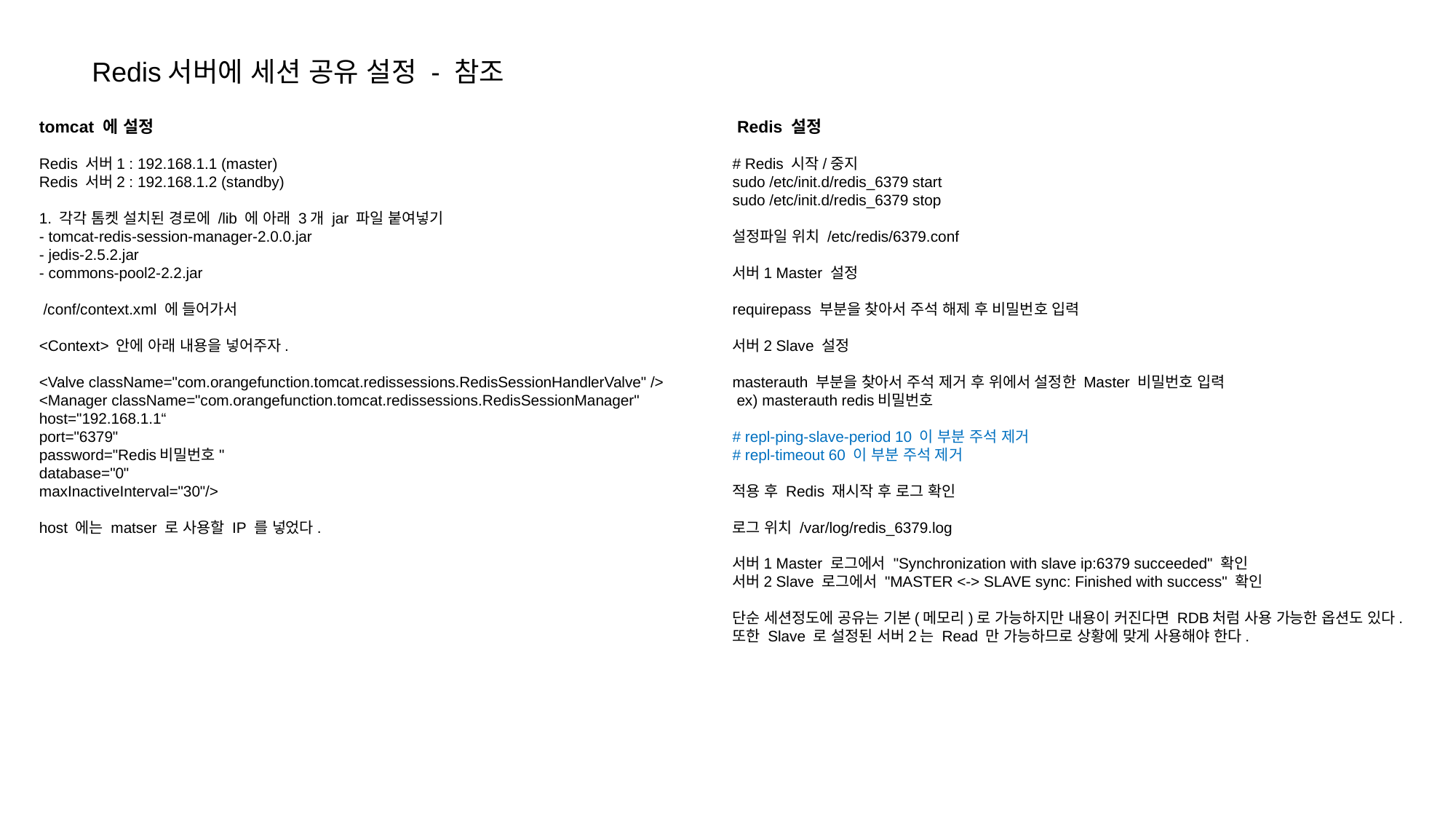

Redis서버에 세션 공유 설정 - 참조
tomcat 에 설정

Redis 서버1 : 192.168.1.1 (master)
Redis 서버2 : 192.168.1.2 (standby)
​
1. 각각 톰켓 설치된 경로에 /lib 에 아래 3개 jar 파일 붙여넣기
- tomcat-redis-session-manager-2.0.0.jar
- jedis-2.5.2.jar
- commons-pool2-2.2.jar
​
 /conf/context.xml 에 들어가서
​
<Context> 안에 아래 내용을 넣어주자.
​
<Valve className="com.orangefunction.tomcat.redissessions.RedisSessionHandlerValve" />
<Manager className="com.orangefunction.tomcat.redissessions.RedisSessionManager"
host="192.168.1.1“
port="6379"
password="Redis비밀번호"
database="0"
maxInactiveInterval="30"/>
​
host 에는 matser 로 사용할 IP 를 넣었다.
 Redis 설정
​
# Redis 시작/중지
sudo /etc/init.d/redis_6379 start
sudo /etc/init.d/redis_6379 stop
​
설정파일 위치 /etc/redis/6379.conf
​
서버1 Master 설정
​
requirepass 부분을 찾아서 주석 해제 후 비밀번호 입력
​
서버2 Slave 설정
​
masterauth 부분을 찾아서 주석 제거 후 위에서 설정한 Master 비밀번호 입력
 ex) masterauth redis비밀번호
​
# repl-ping-slave-period 10 이 부분 주석 제거
# repl-timeout 60 이 부분 주석 제거
​
적용 후 Redis 재시작 후 로그 확인
​
로그 위치 /var/log/redis_6379.log
​
서버1 Master 로그에서 "Synchronization with slave ip:6379 succeeded" 확인
서버2 Slave 로그에서 "MASTER <-> SLAVE sync: Finished with success" 확인
​
단순 세션정도에 공유는 기본(메모리)로 가능하지만 내용이 커진다면 RDB처럼 사용 가능한 옵션도 있다.
또한 Slave 로 설정된 서버2는 Read 만 가능하므로 상황에 맞게 사용해야 한다.